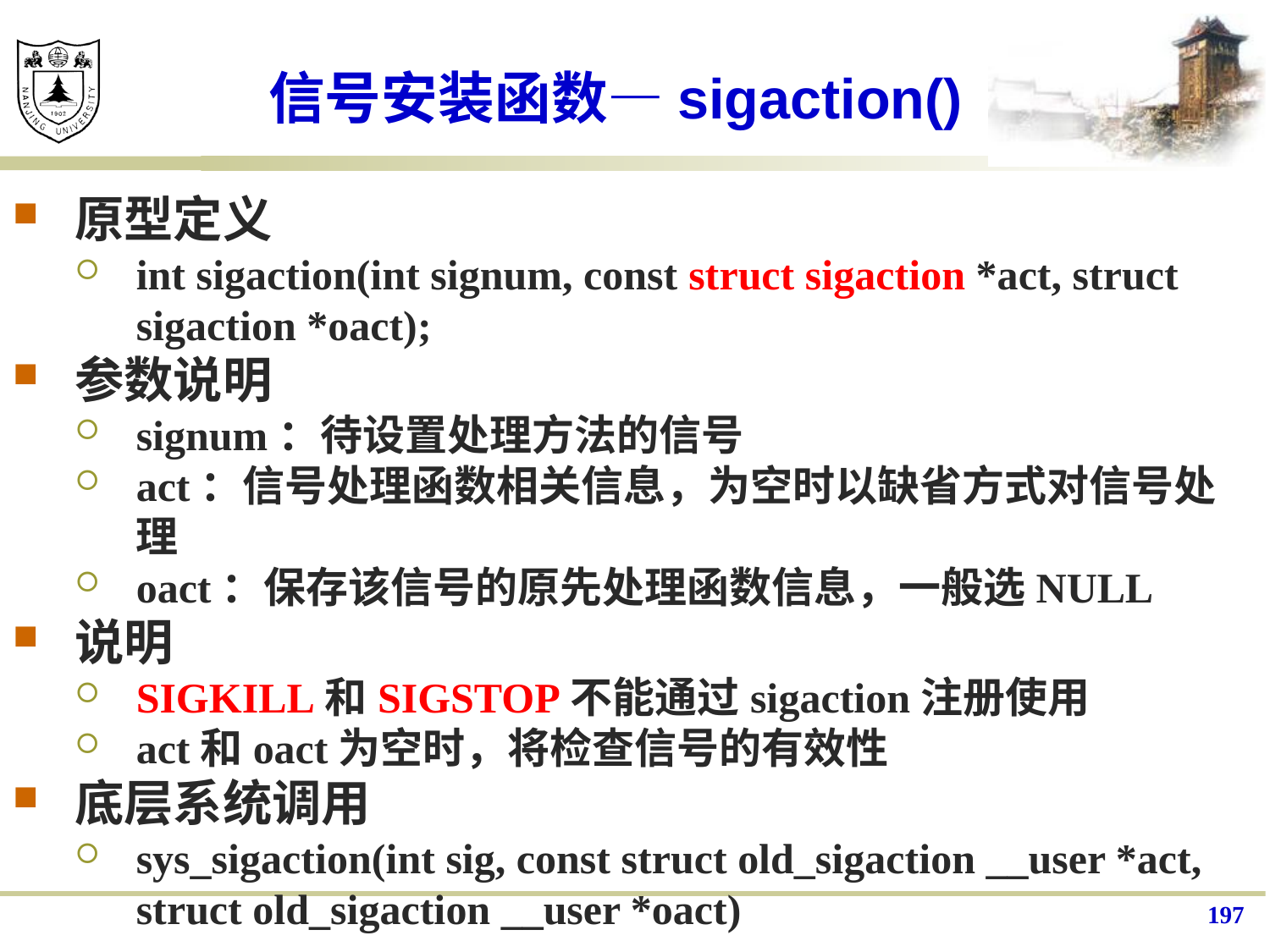

# 信号安装函数—sigaction()
原型定义
int sigaction(int signum, const struct sigaction *act, struct sigaction *oact);
参数说明
signum：待设置处理方法的信号
act：信号处理函数相关信息，为空时以缺省方式对信号处理
oact：保存该信号的原先处理函数信息，一般选NULL
说明
SIGKILL和SIGSTOP不能通过sigaction注册使用
act和oact为空时，将检查信号的有效性
底层系统调用
sys_sigaction(int sig, const struct old_sigaction __user *act, struct old_sigaction __user *oact)
197